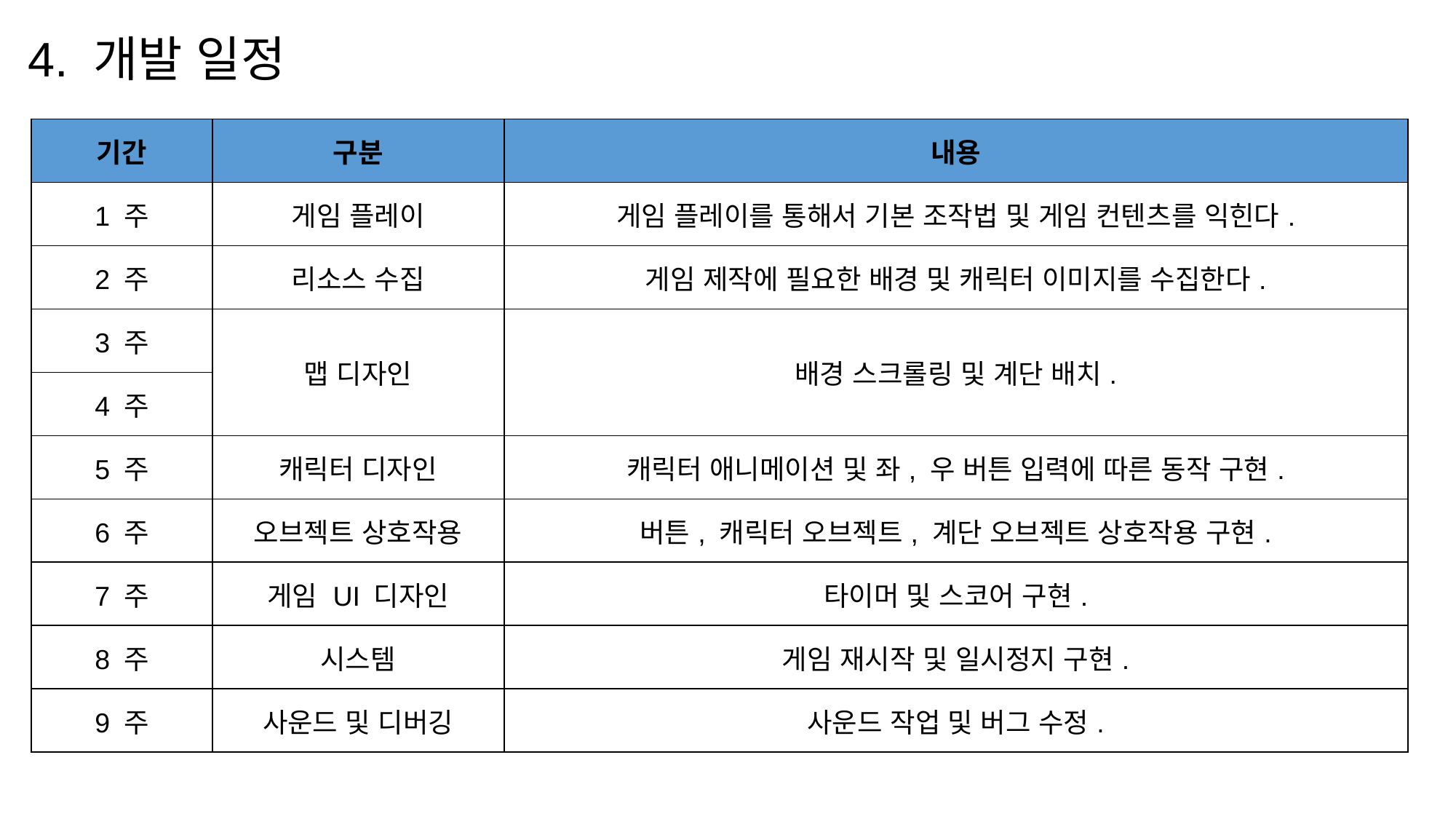

# 4. 개발 일정
| 기간 | 구분 | 내용 |
| --- | --- | --- |
| 1 주 | 게임 플레이 | 게임 플레이를 통해서 기본 조작법 및 게임 컨텐츠를 익힌다. |
| 2 주 | 리소스 수집 | 게임 제작에 필요한 배경 및 캐릭터 이미지를 수집한다. |
| 3 주 | 맵 디자인 | 배경 스크롤링 및 계단 배치. |
| 4 주 |  |  |
| 5 주 | 캐릭터 디자인 | 캐릭터 애니메이션 및 좌, 우 버튼 입력에 따른 동작 구현. |
| 6 주 | 오브젝트 상호작용 | 버튼, 캐릭터 오브젝트, 계단 오브젝트 상호작용 구현. |
| 7 주 | 게임 UI 디자인 | 타이머 및 스코어 구현. |
| 8 주 | 시스템 | 게임 재시작 및 일시정지 구현. |
| 9 주 | 사운드 및 디버깅 | 사운드 작업 및 버그 수정. |